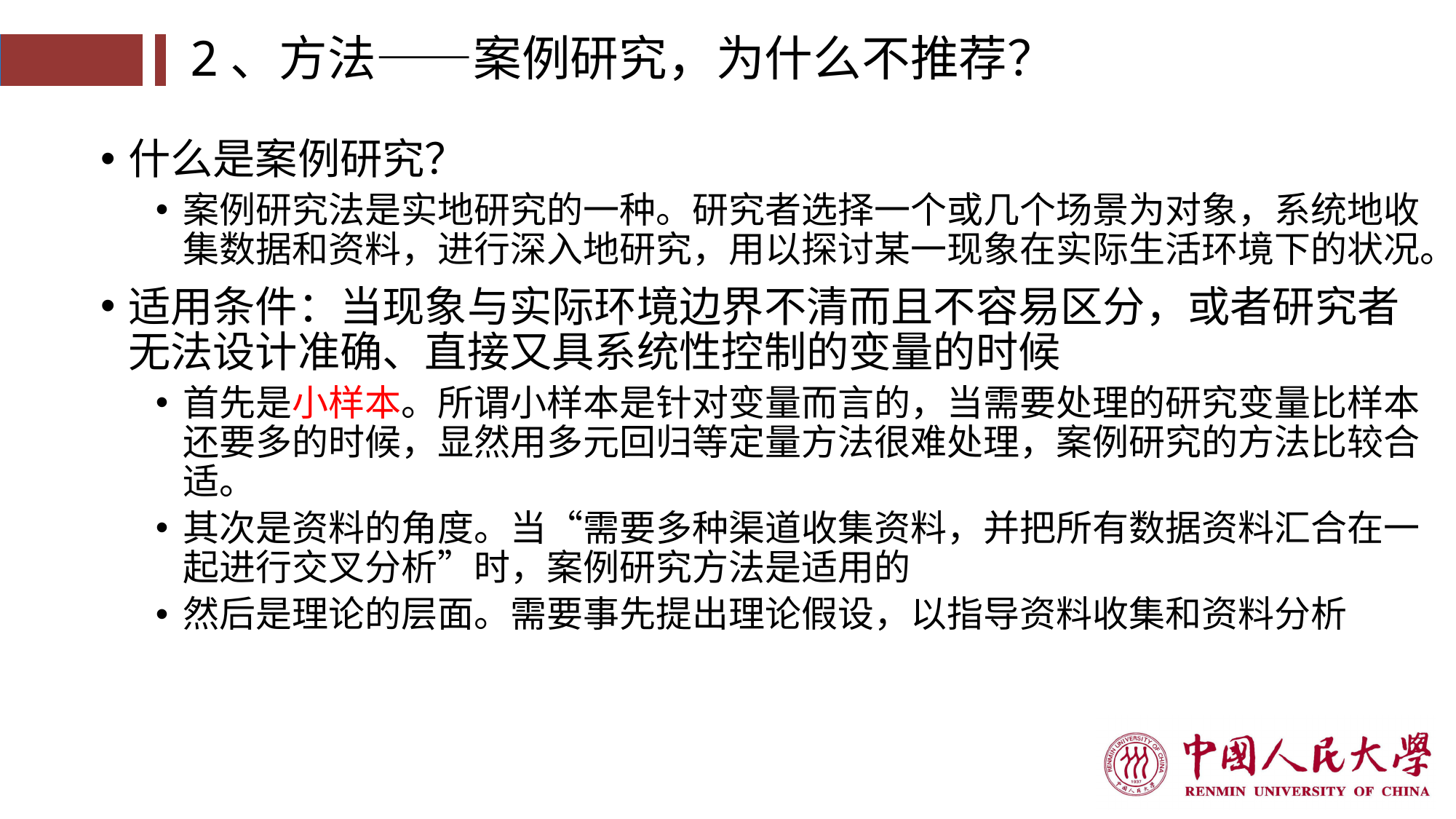

# 2、方法——案例研究，为什么不推荐？
什么是案例研究？
案例研究法是实地研究的一种。研究者选择一个或几个场景为对象，系统地收集数据和资料，进行深入地研究，用以探讨某一现象在实际生活环境下的状况。
适用条件：当现象与实际环境边界不清而且不容易区分，或者研究者无法设计准确、直接又具系统性控制的变量的时候
首先是小样本。所谓小样本是针对变量而言的，当需要处理的研究变量比样本还要多的时候，显然用多元回归等定量方法很难处理，案例研究的方法比较合适。
其次是资料的角度。当“需要多种渠道收集资料，并把所有数据资料汇合在一起进行交叉分析”时，案例研究方法是适用的
然后是理论的层面。需要事先提出理论假设，以指导资料收集和资料分析